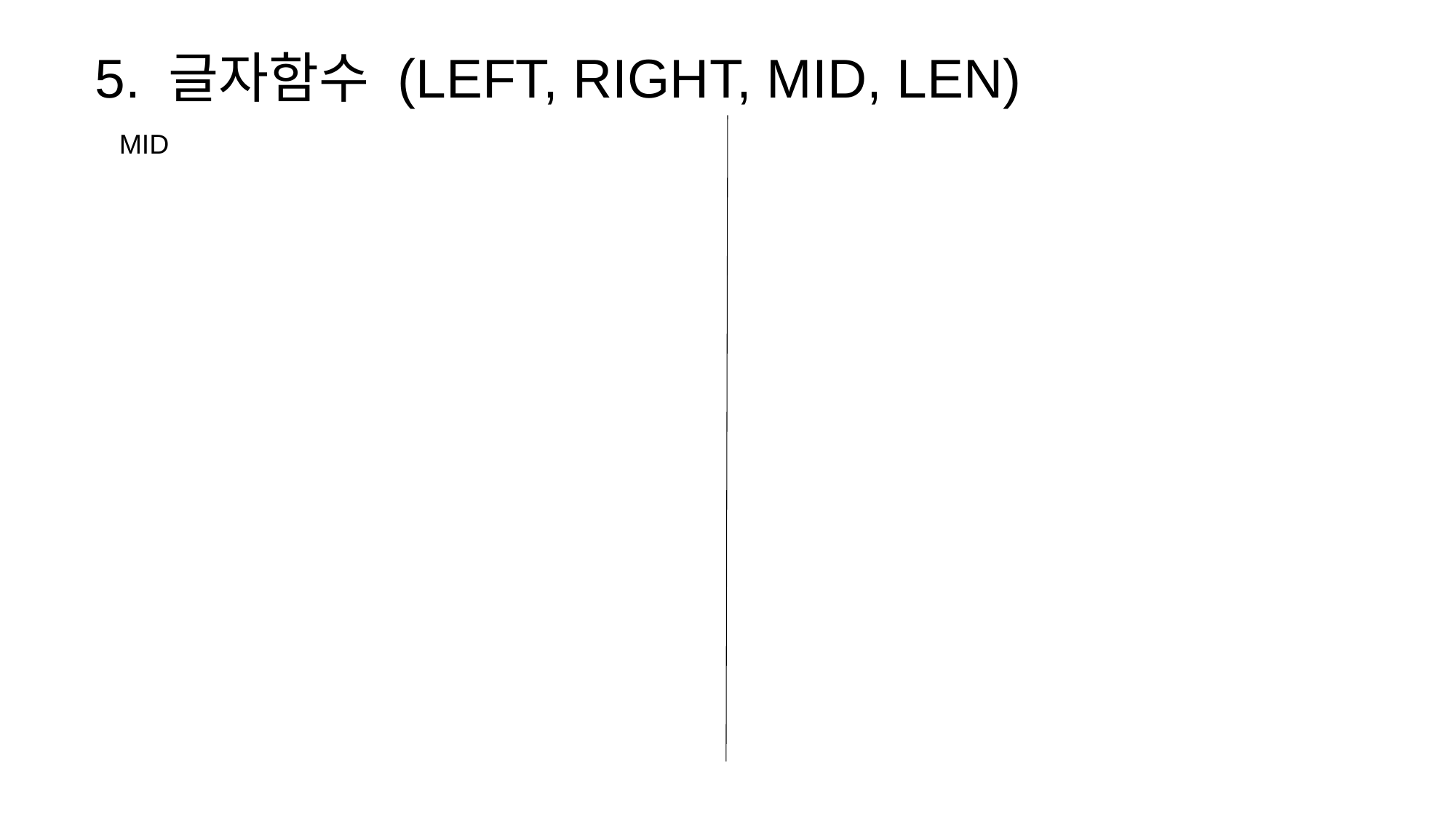

5. 글자함수 (LEFT, RIGHT, MID, LEN)
MID